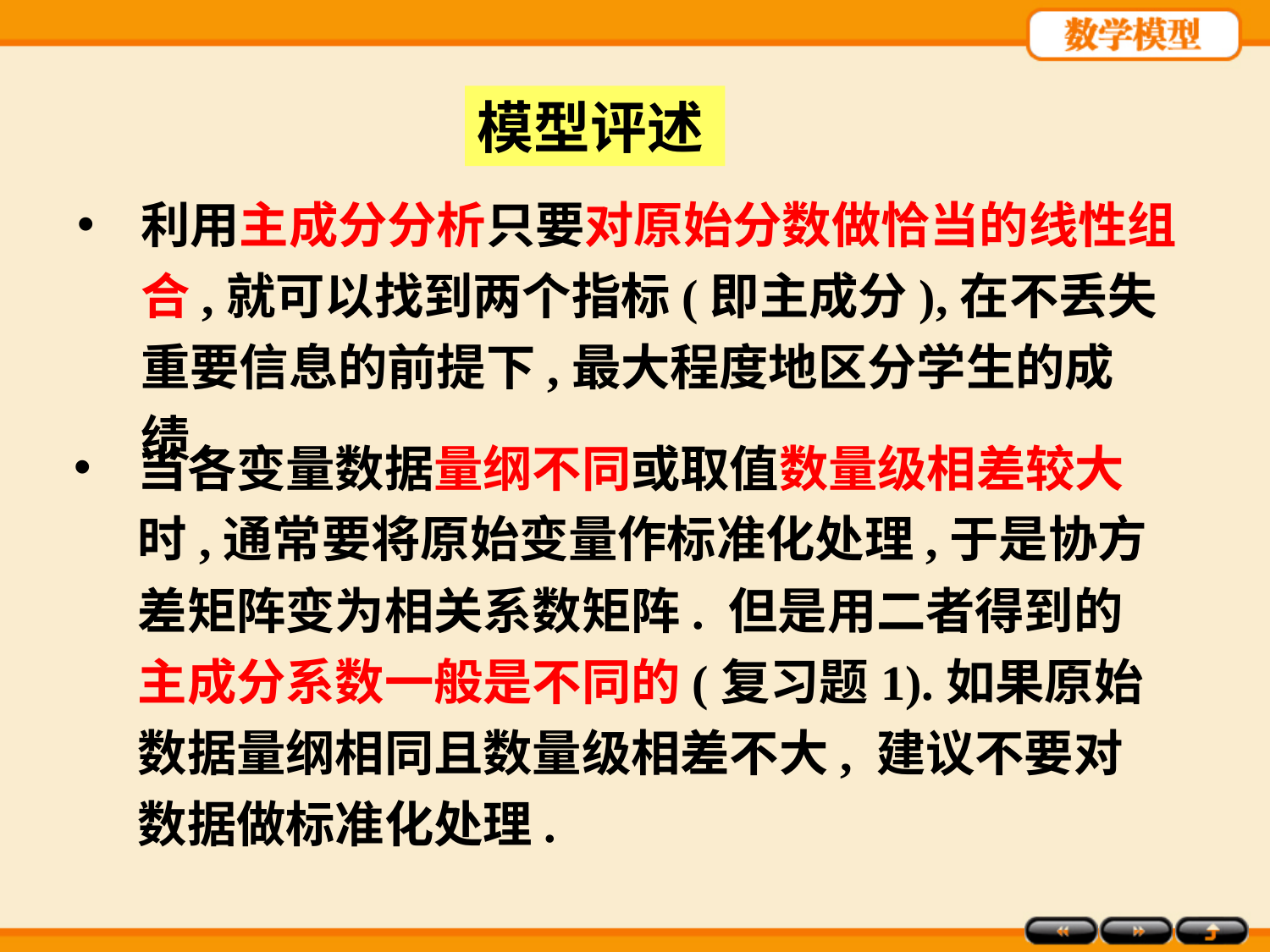

模型评述
利用主成分分析只要对原始分数做恰当的线性组合,就可以找到两个指标(即主成分),在不丢失重要信息的前提下,最大程度地区分学生的成绩.
当各变量数据量纲不同或取值数量级相差较大时,通常要将原始变量作标准化处理,于是协方差矩阵变为相关系数矩阵. 但是用二者得到的主成分系数一般是不同的(复习题1).如果原始数据量纲相同且数量级相差不大, 建议不要对数据做标准化处理.